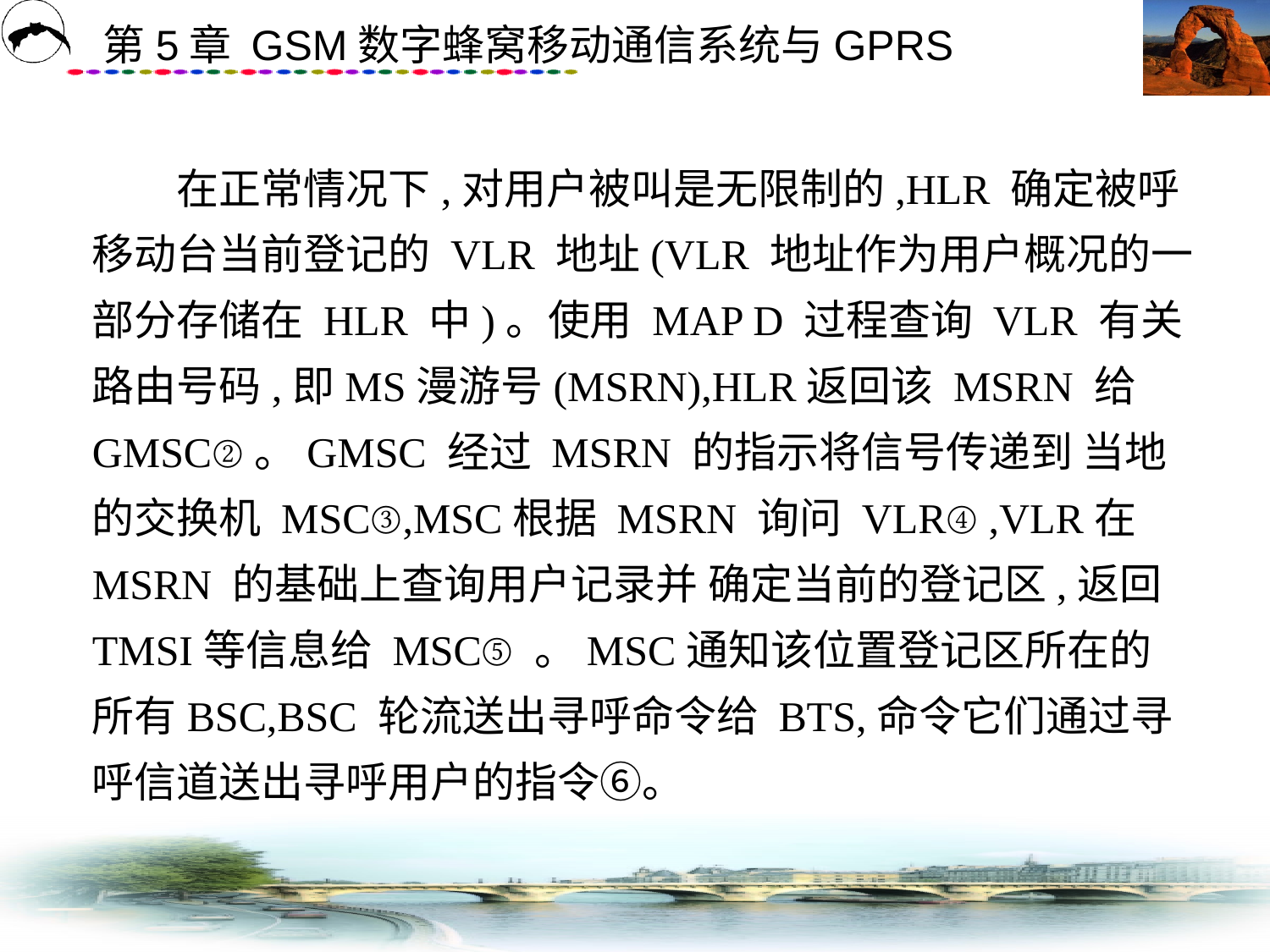

# 在正常情况下,对用户被叫是无限制的,HLR 确定被呼移动台当前登记的 VLR 地址(VLR 地址作为用户概况的一部分存储在 HLR 中)。使用 MAP D 过程查询 VLR 有关路由号码,即MS漫游号(MSRN),HLR返回该 MSRN 给 GMSC②。GMSC 经过 MSRN 的指示将信号传递到 当地的交换机 MSC③,MSC根据 MSRN 询问 VLR④,VLR在 MSRN 的基础上查询用户记录并 确定当前的登记区,返回 TMSI等信息给 MSC⑤。MSC通知该位置登记区所在的所有BSC,BSC 轮流送出寻呼命令给 BTS,命令它们通过寻呼信道送出寻呼用户的指令⑥。